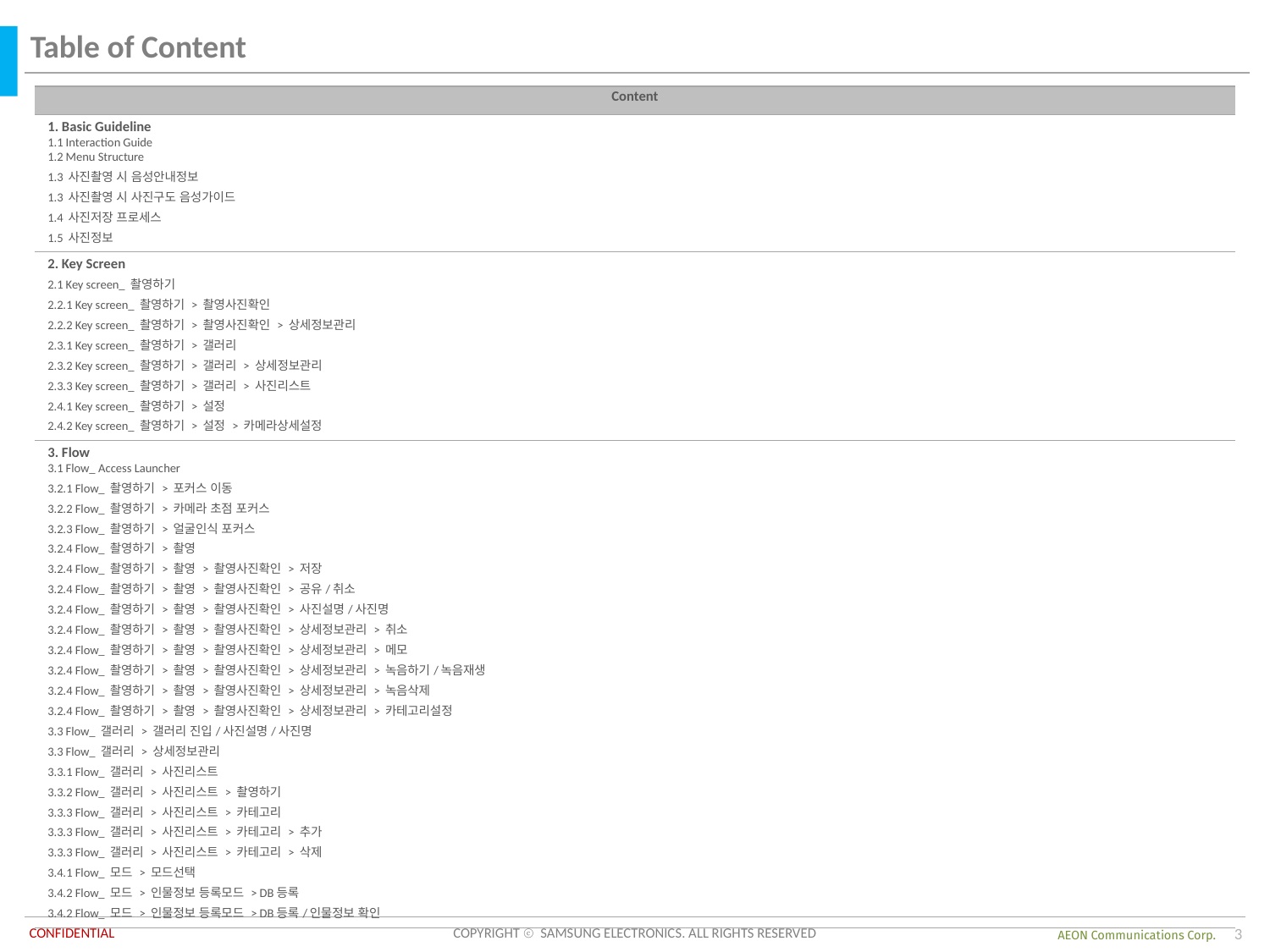

Table of Content
| Content |
| --- |
| 1. Basic Guideline 1.1 Interaction Guide 1.2 Menu Structure 1.3 사진촬영 시 음성안내정보 1.3 사진촬영 시 사진구도 음성가이드 1.4 사진저장 프로세스 1.5 사진정보 |
| 2. Key Screen 2.1 Key screen\_ 촬영하기 2.2.1 Key screen\_ 촬영하기 > 촬영사진확인 2.2.2 Key screen\_ 촬영하기 > 촬영사진확인 > 상세정보관리 2.3.1 Key screen\_ 촬영하기 > 갤러리 2.3.2 Key screen\_ 촬영하기 > 갤러리 > 상세정보관리 2.3.3 Key screen\_ 촬영하기 > 갤러리 > 사진리스트 2.4.1 Key screen\_ 촬영하기 > 설정 2.4.2 Key screen\_ 촬영하기 > 설정 > 카메라상세설정 |
| 3. Flow 3.1 Flow\_ Access Launcher 3.2.1 Flow\_ 촬영하기 > 포커스 이동 3.2.2 Flow\_ 촬영하기 > 카메라 초점 포커스 3.2.3 Flow\_ 촬영하기 > 얼굴인식 포커스 3.2.4 Flow\_ 촬영하기 > 촬영 3.2.4 Flow\_ 촬영하기 > 촬영 > 촬영사진확인 > 저장 3.2.4 Flow\_ 촬영하기 > 촬영 > 촬영사진확인 > 공유/취소 3.2.4 Flow\_ 촬영하기 > 촬영 > 촬영사진확인 > 사진설명/사진명 3.2.4 Flow\_ 촬영하기 > 촬영 > 촬영사진확인 > 상세정보관리 > 취소 3.2.4 Flow\_ 촬영하기 > 촬영 > 촬영사진확인 > 상세정보관리 > 메모 3.2.4 Flow\_ 촬영하기 > 촬영 > 촬영사진확인 > 상세정보관리 > 녹음하기/녹음재생 3.2.4 Flow\_ 촬영하기 > 촬영 > 촬영사진확인 > 상세정보관리 > 녹음삭제 3.2.4 Flow\_ 촬영하기 > 촬영 > 촬영사진확인 > 상세정보관리 > 카테고리설정 3.3 Flow\_ 갤러리 > 갤러리 진입/사진설명/사진명 3.3 Flow\_ 갤러리 > 상세정보관리 3.3.1 Flow\_ 갤러리 > 사진리스트 3.3.2 Flow\_ 갤러리 > 사진리스트 > 촬영하기 3.3.3 Flow\_ 갤러리 > 사진리스트 > 카테고리 3.3.3 Flow\_ 갤러리 > 사진리스트 > 카테고리 > 추가 3.3.3 Flow\_ 갤러리 > 사진리스트 > 카테고리 > 삭제 3.4.1 Flow\_ 모드 > 모드선택 3.4.2 Flow\_ 모드 > 인물정보 등록모드 > DB등록 3.4.2 Flow\_ 모드 > 인물정보 등록모드 > DB등록/인물정보 확인 |
3